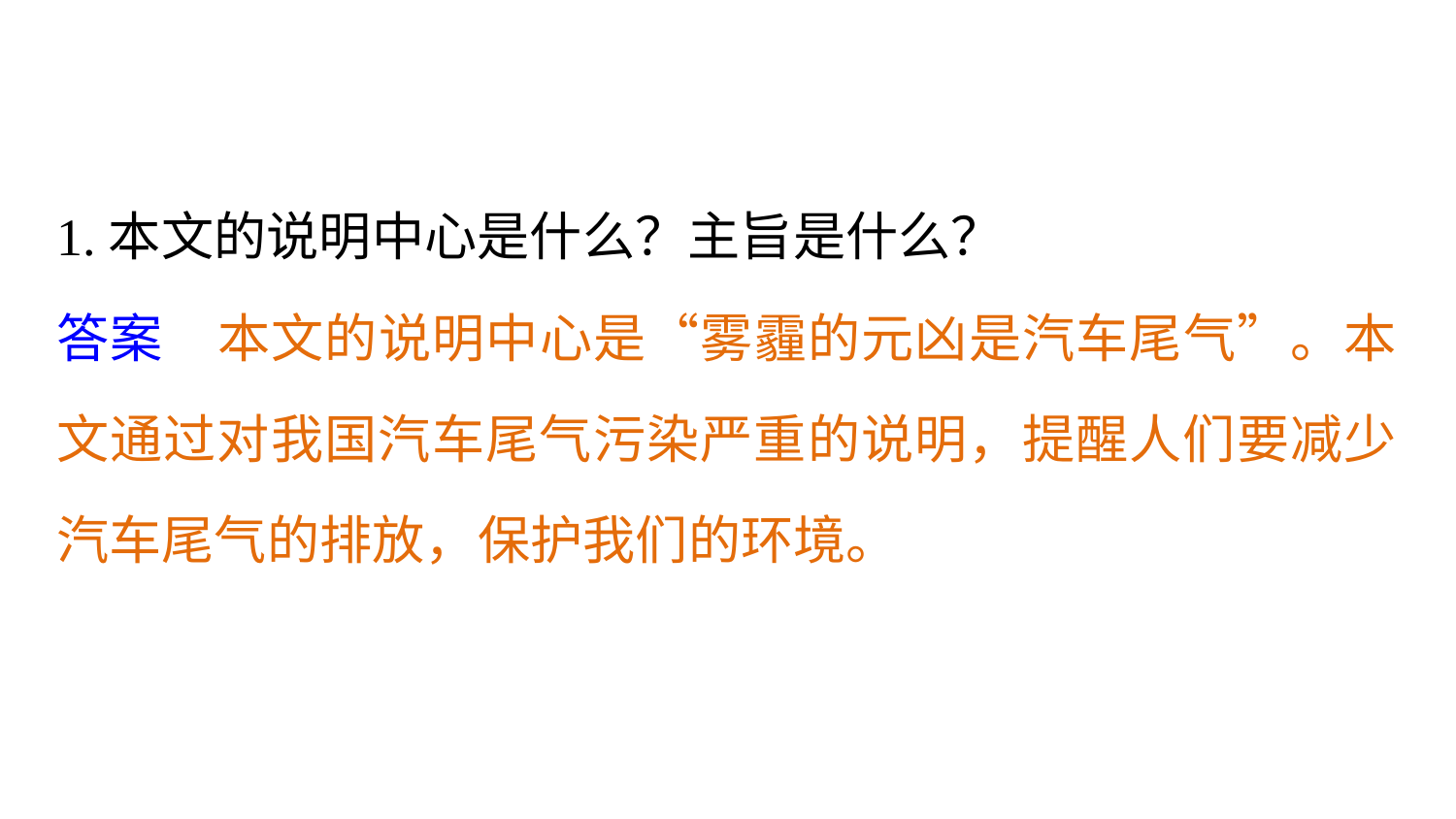

1.本文的说明中心是什么？主旨是什么？
答案　本文的说明中心是“雾霾的元凶是汽车尾气”。本文通过对我国汽车尾气污染严重的说明，提醒人们要减少汽车尾气的排放，保护我们的环境。